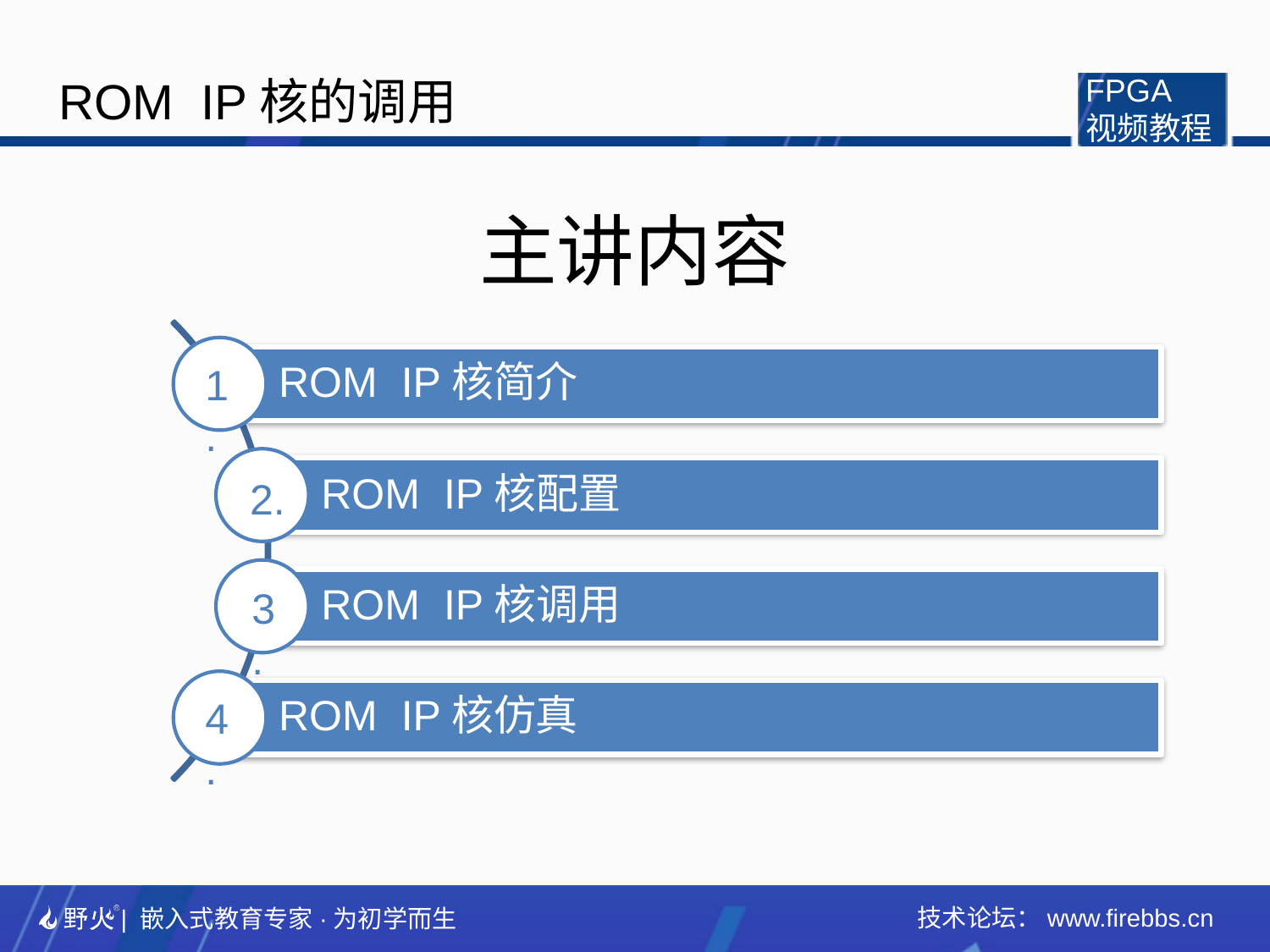

ROM  IP核的调用
FPGA
视频教程
主讲内容
ROM  IP核简介
ROM  IP核配置
ROM  IP核调用
ROM  IP核仿真
1.
2.
3.
4.